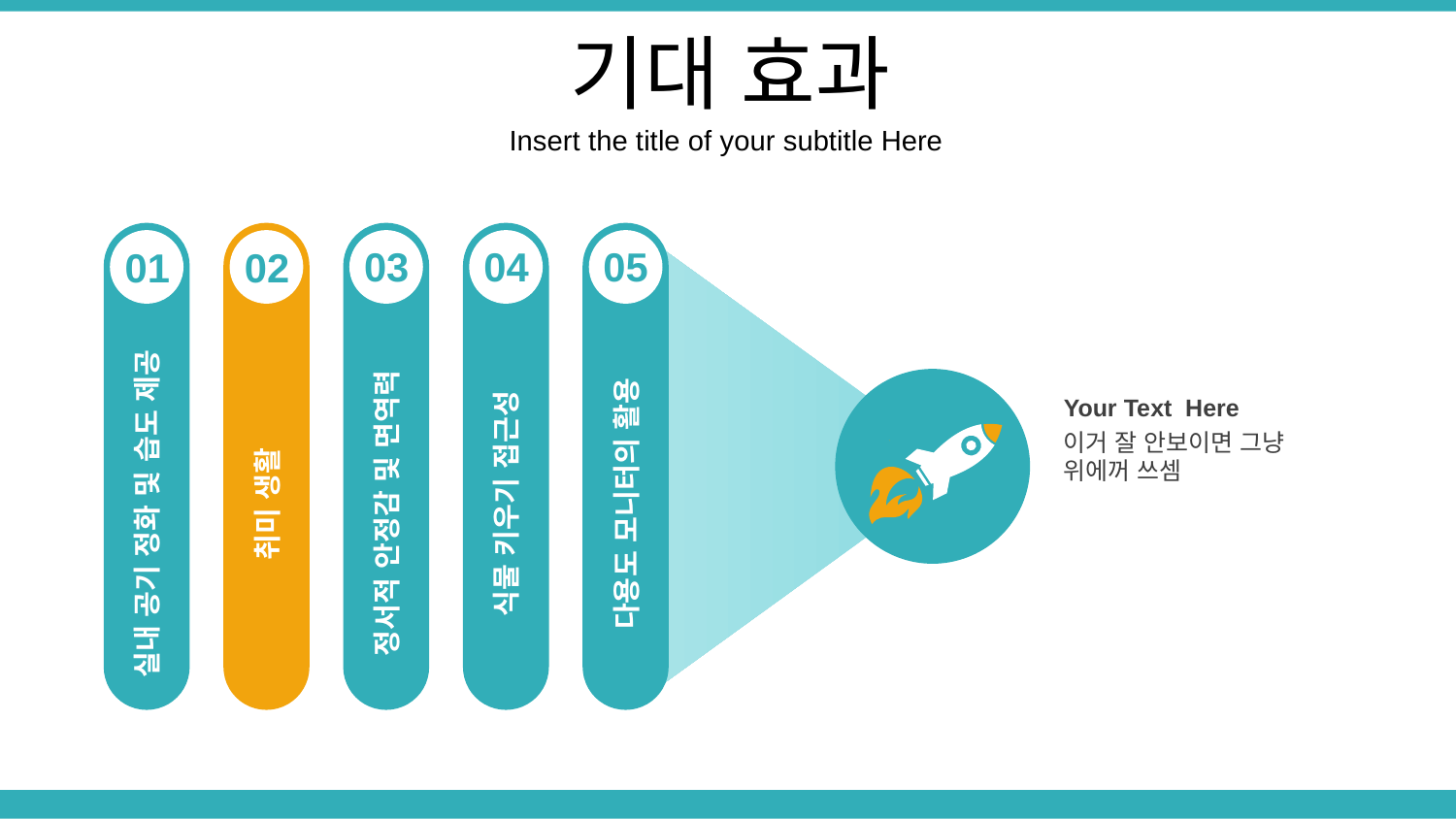

# 기대 효과
Insert the title of your subtitle Here

05
04
03
02
01

Your Text  Here
이거 잘 안보이면 그냥
위에꺼 쓰셈
실내 공기 정화 및 습도 제공
정서적 안정감 및 면역력
취미 생활
식물 키우기 접근성
다용도 모니터의 활용